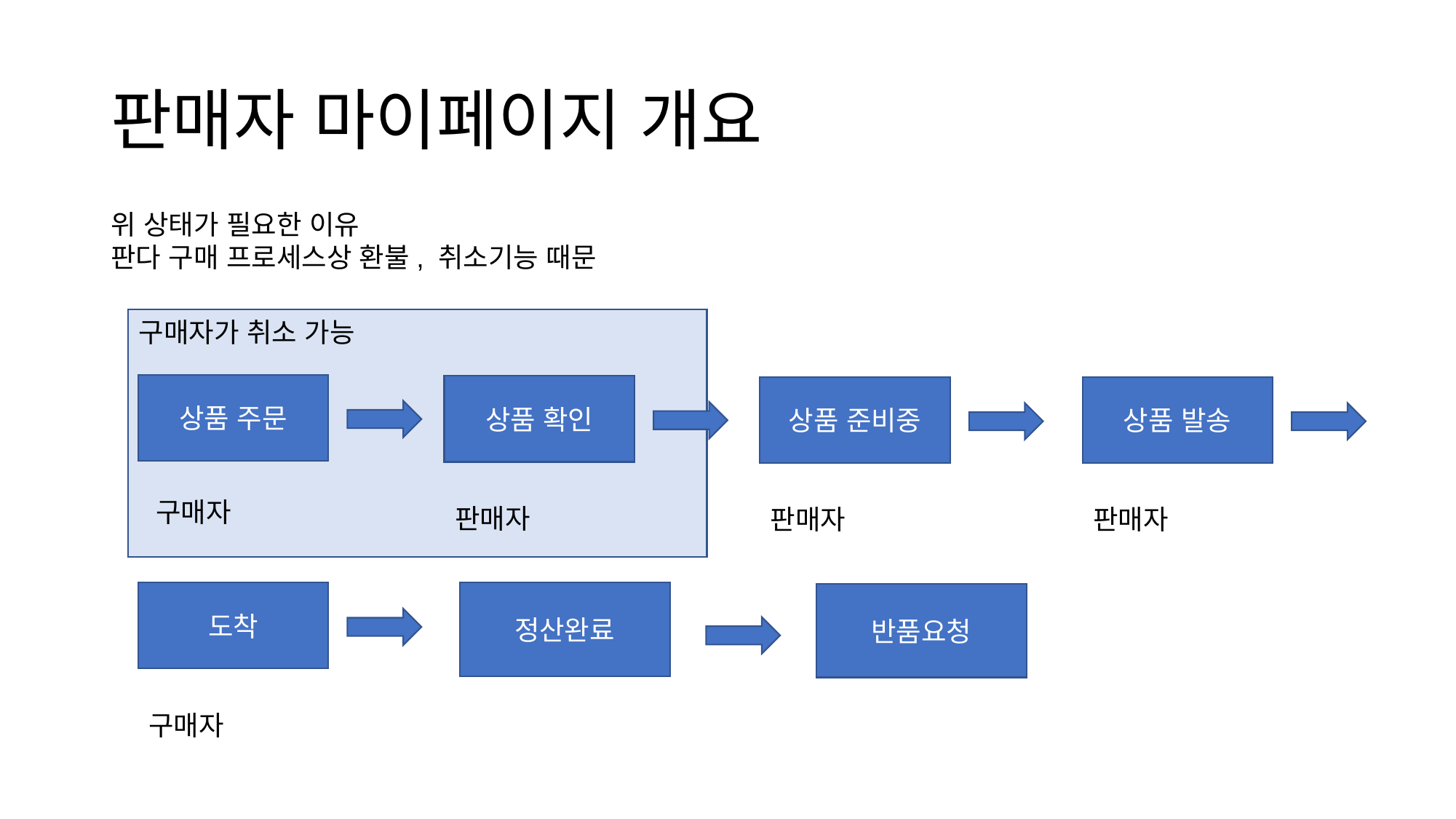

# 판매자 마이페이지 개요
위 상태가 필요한 이유
판다 구매 프로세스상 환불, 취소기능 때문

구매자가 취소 가능
상품 주문
상품 확인
상품 준비중
상품 발송

구매자
판매자
판매자
판매자
도착
정산완료
반품요청

구매자